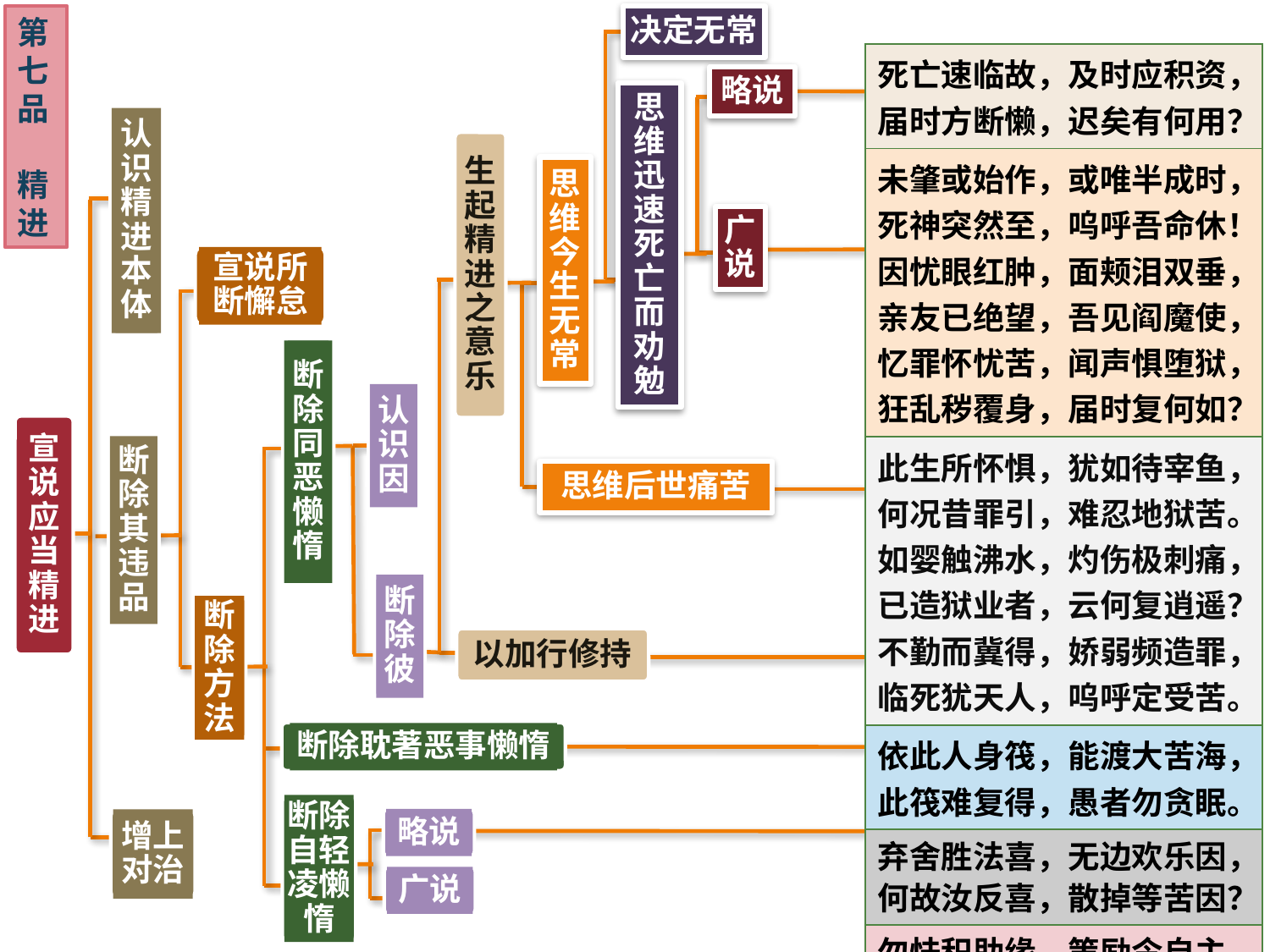

第七品

精进
决定无常
| 死亡速临故，及时应积资，届时方断懒，迟矣有何用？ |
| --- |
| 未肇或始作，或唯半成时，死神突然至，呜呼吾命休！因忧眼红肿，面颊泪双垂，亲友已绝望，吾见阎魔使，忆罪怀忧苦，闻声惧堕狱，狂乱秽覆身，届时复何如？ |
| 此生所怀惧，犹如待宰鱼，何况昔罪引，难忍地狱苦。如婴触沸水，灼伤极刺痛，已造狱业者，云何复逍遥？不勤而冀得，娇弱频造罪，临死犹天人，呜呼定受苦。 |
| 依此人身筏，能渡大苦海，此筏难复得，愚者勿贪眠。 |
| 弃舍胜法喜，无边欢乐因，何故汝反喜，散掉等苦因？ |
| 勿怯积助缘，策励令自主，自他平等观，勤修自他换。 |
略说
思维迅速死亡而劝勉

认识精进本体

生起精进之意乐
思维今生无常
广说

宣说所断懈怠

断除同恶懒惰
认识因

宣说应当精进

断除其违品
思维后世痛苦
断除彼

断除方法

以加行修持

断除耽著恶事懒惰

断除自轻凌懒惰

增上对治
略说

广说